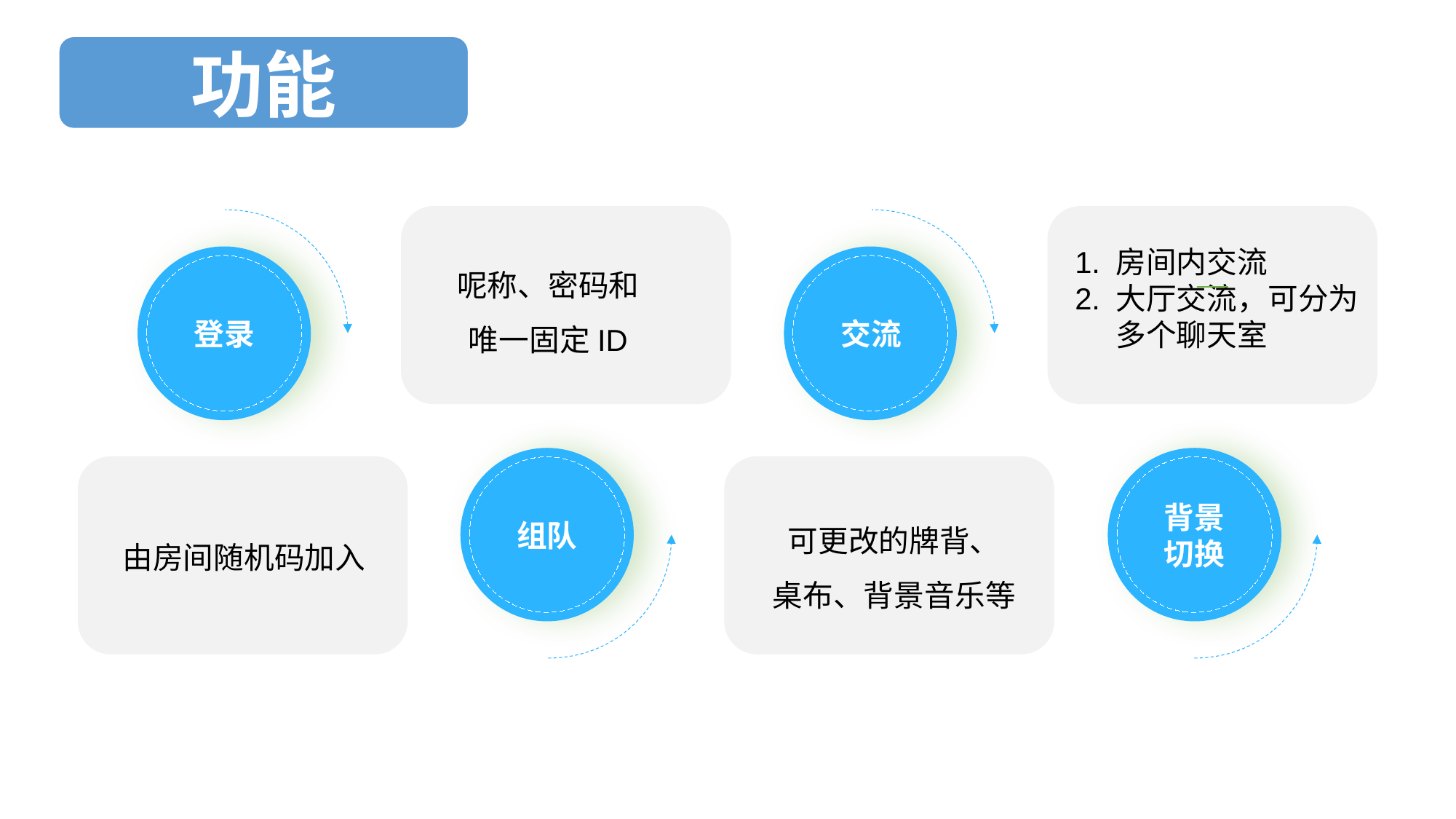

功能

房间内交流
大厅交流，可分为多个聊天室

登录

  交流

组队

背景
切换

由房间随机码加入

可更改的牌背、
桌布、背景⾳乐等
呢称、密码和
唯一固定ID